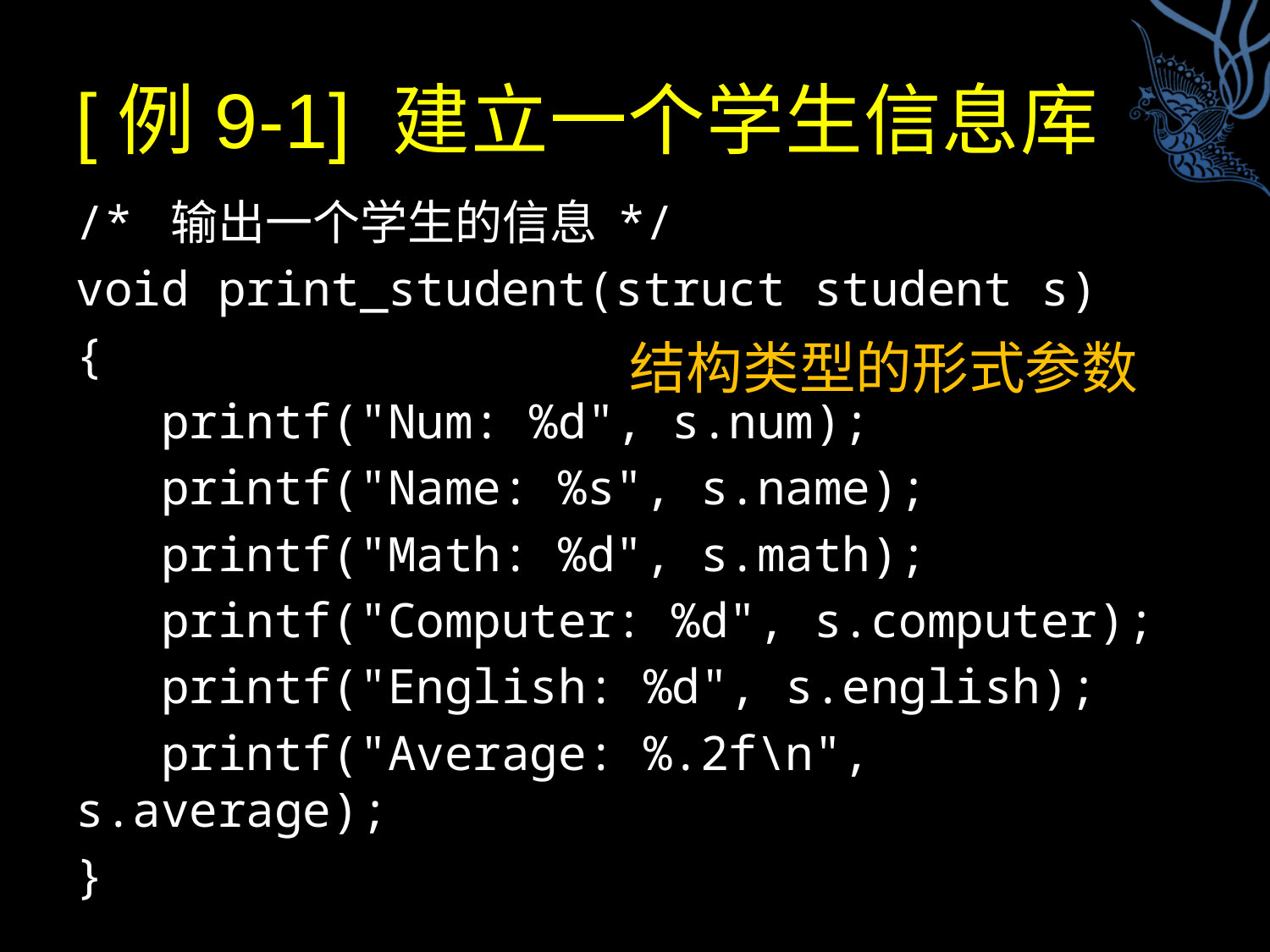

# [例9-1] 建立一个学生信息库
/* 输出一个学生的信息 */
void print_student(struct student s)
{
   printf("Num: %d", s.num);
   printf("Name: %s", s.name);
   printf("Math: %d", s.math);
   printf("Computer: %d", s.computer);
   printf("English: %d", s.english);
   printf("Average: %.2f\n", s.average);
}

结构类型的形式参数